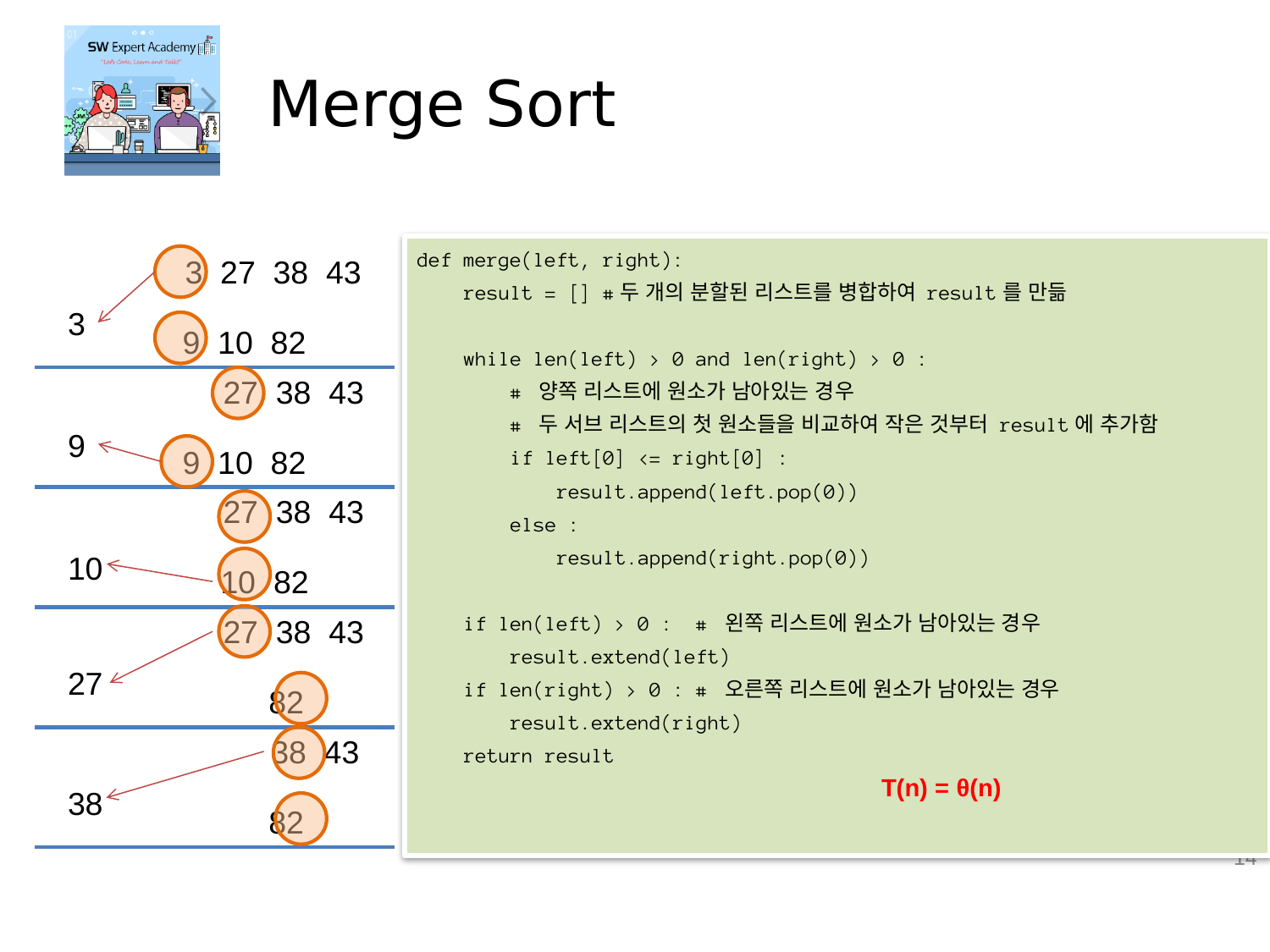

# Merge Sort
def merge(left, right):
    result = [] #두 개의 분할된 리스트를 병합하여 result를 만듦

    while len(left) > 0 and len(right) > 0 :
        # 양쪽 리스트에 원소가 남아있는 경우
        # 두 서브 리스트의 첫 원소들을 비교하여 작은 것부터 result에 추가함
        if left[0] <= right[0] :
            result.append(left.pop(0))
        else :
            result.append(right.pop(0))

    if len(left) > 0 :  # 왼쪽 리스트에 원소가 남아있는 경우
        result.extend(left)
    if len(right) > 0 : # 오른쪽 리스트에 원소가 남아있는 경우
        result.extend(right)
    return result
			              T(n) = θ(n)
3  27  38  43
9  10  82

3

    27  38  43
9  10  82

9

    27  38  43
    10  82

10

    27  38  43
         82

27

         38  43
         82

38

14